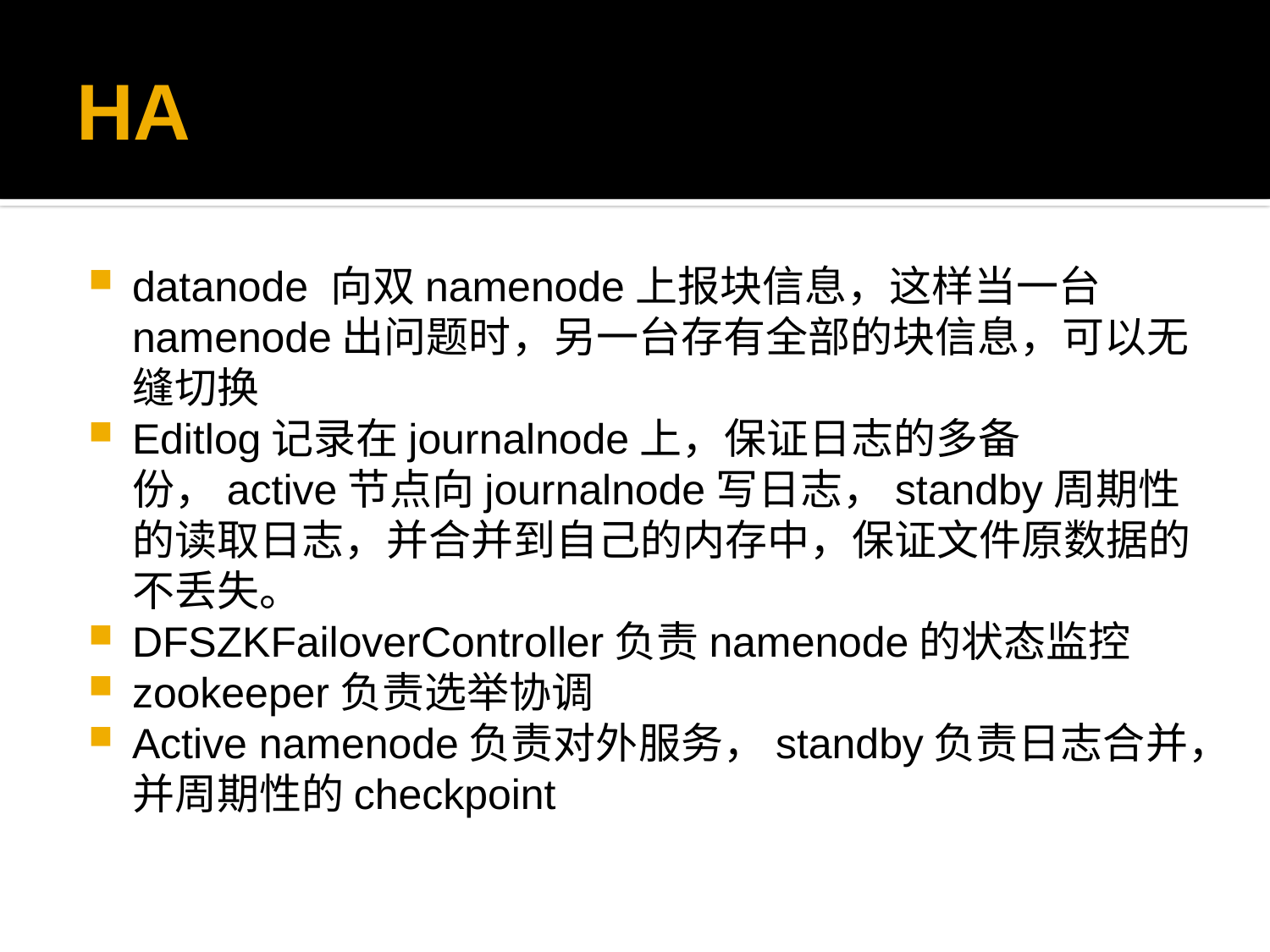

# HA
datanode 向双namenode上报块信息，这样当一台namenode出问题时，另一台存有全部的块信息，可以无缝切换
Editlog记录在journalnode上，保证日志的多备份，active节点向journalnode写日志，standby周期性的读取日志，并合并到自己的内存中，保证文件原数据的不丢失。
DFSZKFailoverController负责namenode的状态监控
zookeeper负责选举协调
Active namenode负责对外服务，standby负责日志合并，并周期性的checkpoint